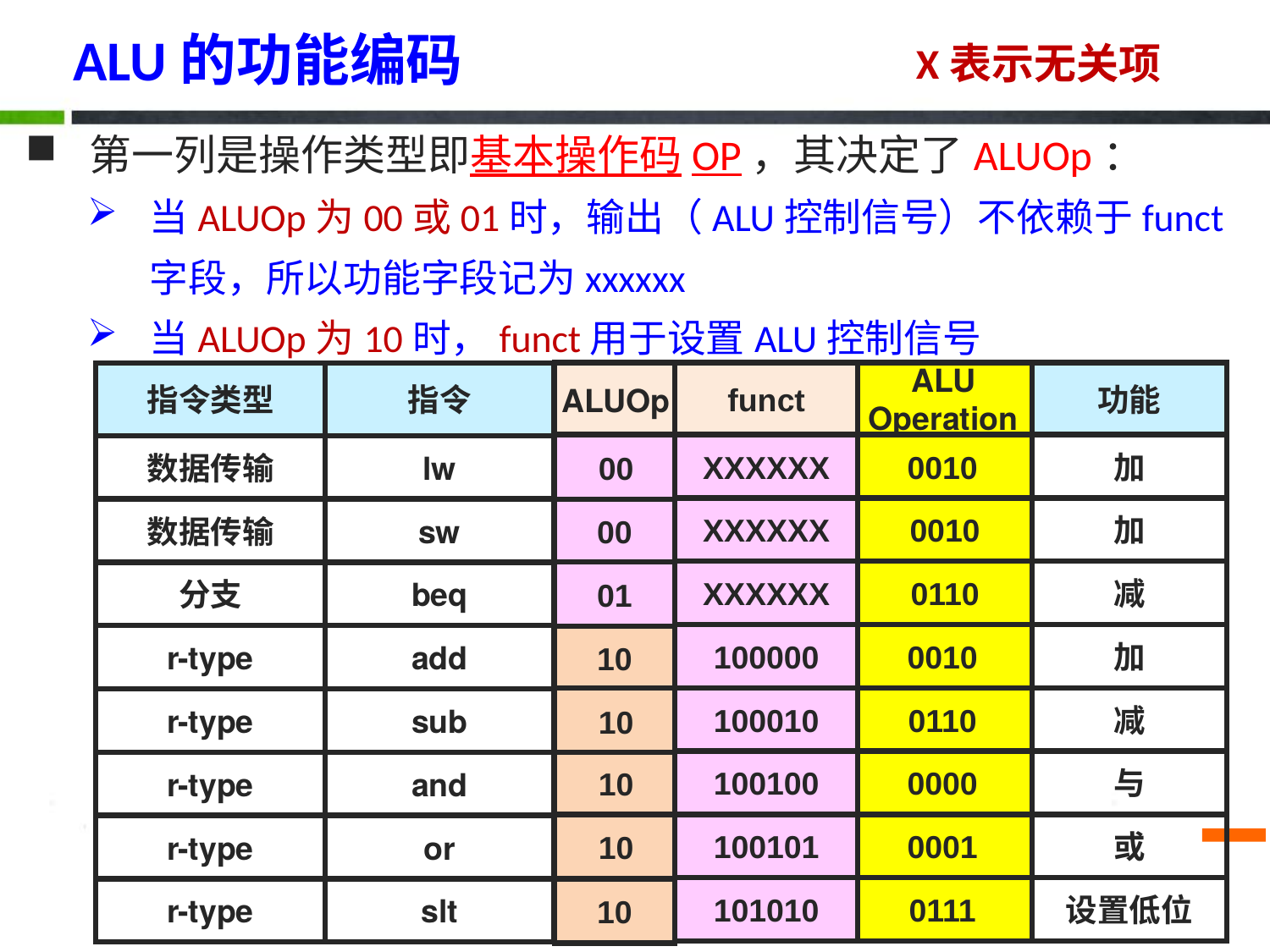

ALU的功能编码
X表示无关项
第一列是操作类型即基本操作码OP，其决定了ALUOp：
当ALUOp为00或01时，输出（ALU控制信号）不依赖于funct字段，所以功能字段记为xxxxxx
当ALUOp为10时，funct用于设置ALU控制信号
ALU
Operation
指令
指令类型
0010
数据传输
lw
0010
数据传输
sw
0110
分支
beq
0010
r-type
add
0110
r-type
sub
0000
r-type
and
0001
r-type
or
0111
r-type
slt
funct
ALUOp
00
00
01
10
10
10
10
10
功能
XXXXXX
加
XXXXXX
加
XXXXXX
减
100000
加
100010
减
100100
与
100101
或
101010
设置低位